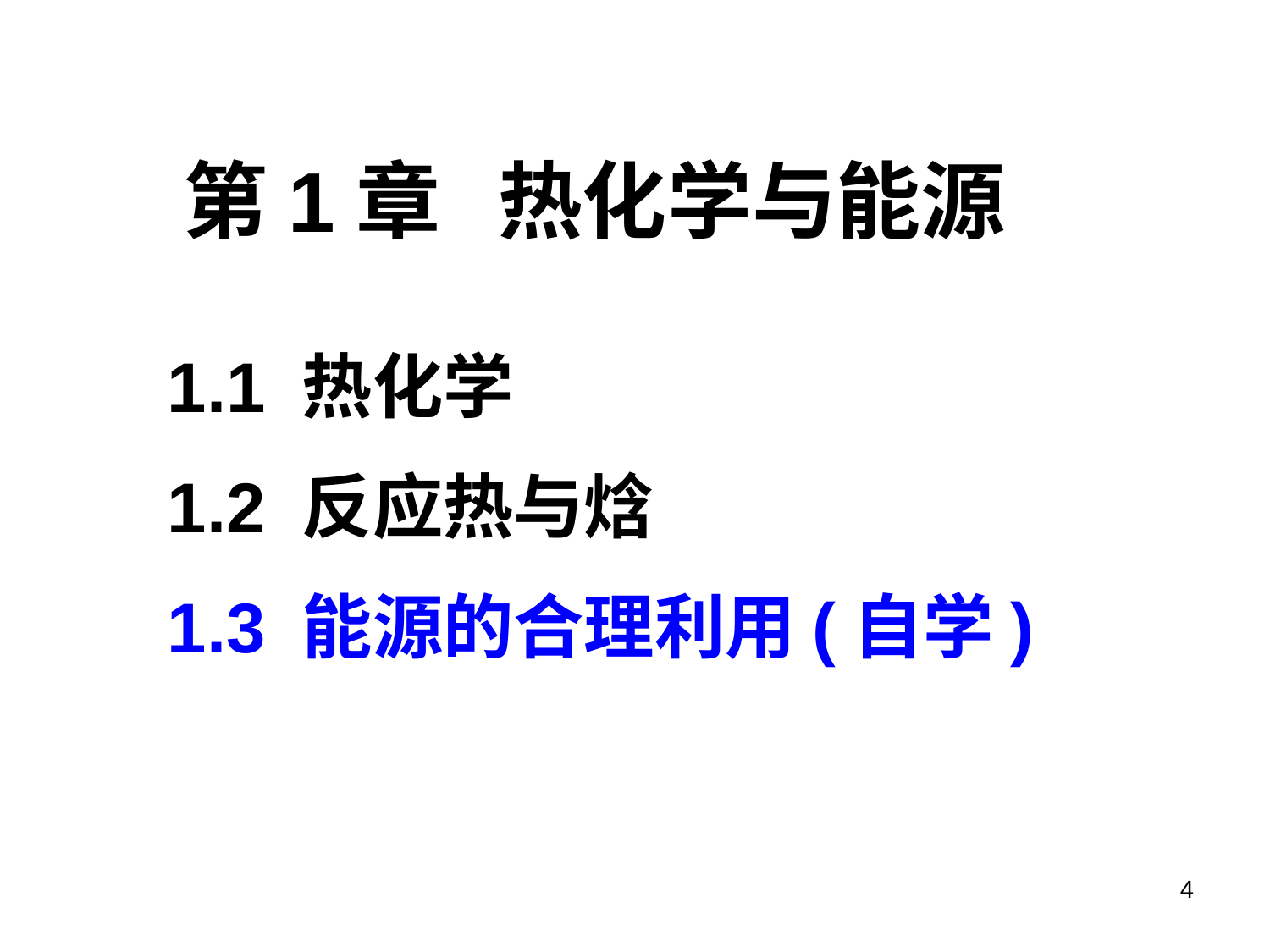

# 第1章   热化学与能源
1.1 热化学
1.2 反应热与焓
1.3 能源的合理利用(自学)
4